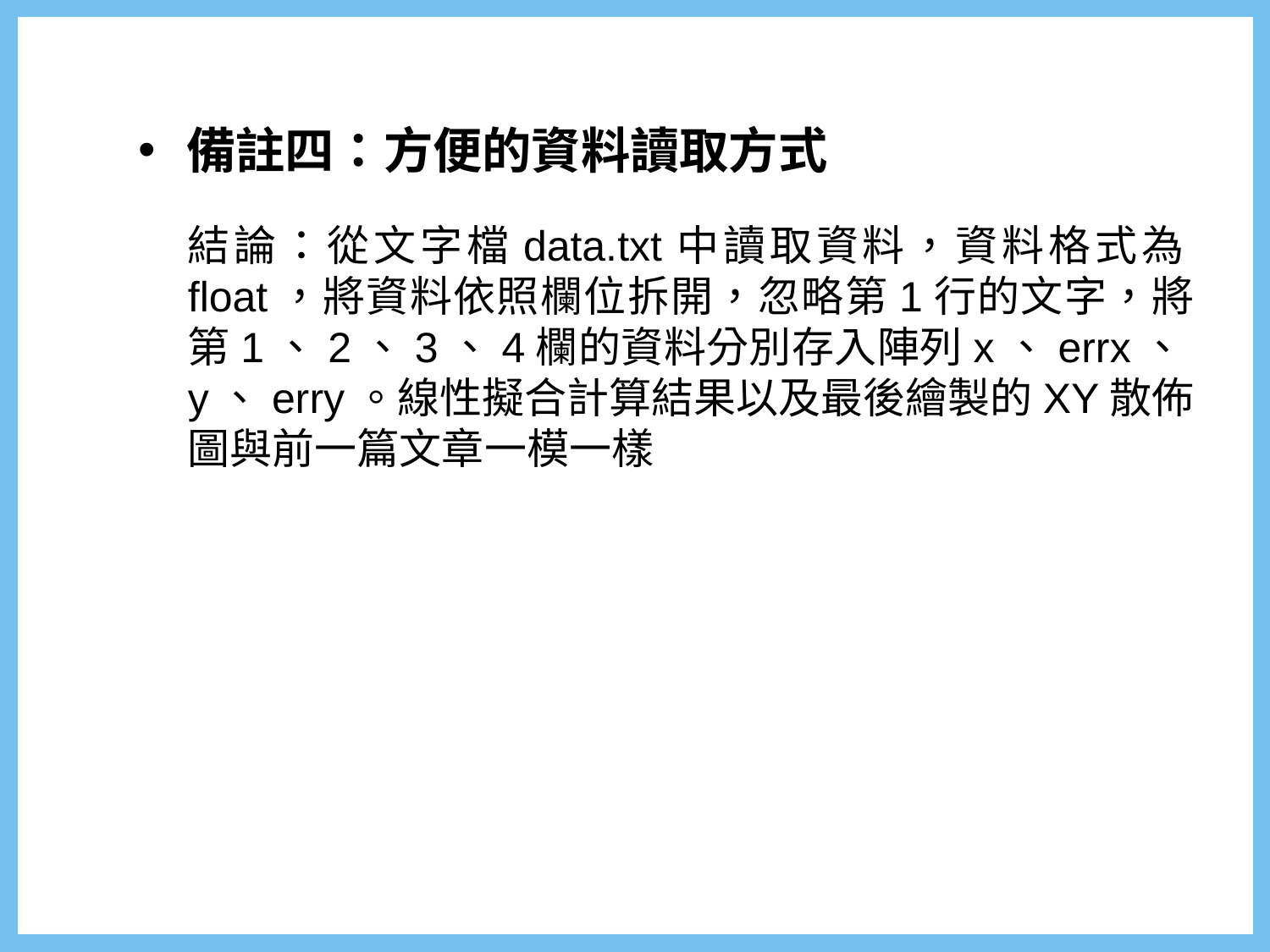

備註四：方便的資料讀取方式
結論：從文字檔data.txt中讀取資料，資料格式為float，將資料依照欄位拆開，忽略第1行的文字，將第1、2、3、4欄的資料分別存入陣列x、errx、y、erry。線性擬合計算結果以及最後繪製的XY散佈圖與前一篇文章一模一樣